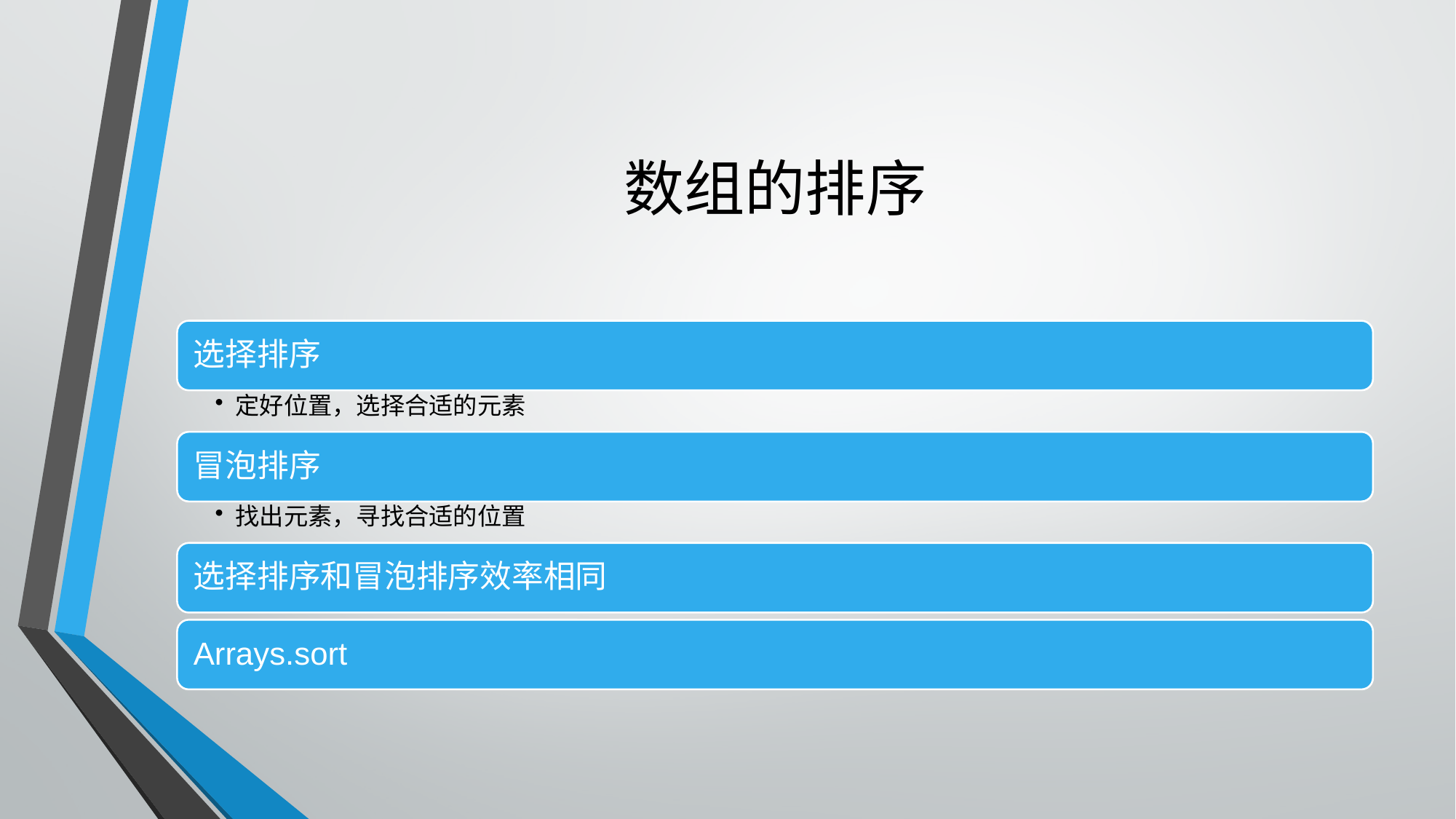

# 数组的排序
选择排序
定好位置，选择合适的元素
冒泡排序
找出元素，寻找合适的位置
选择排序和冒泡排序效率相同
Arrays.sort